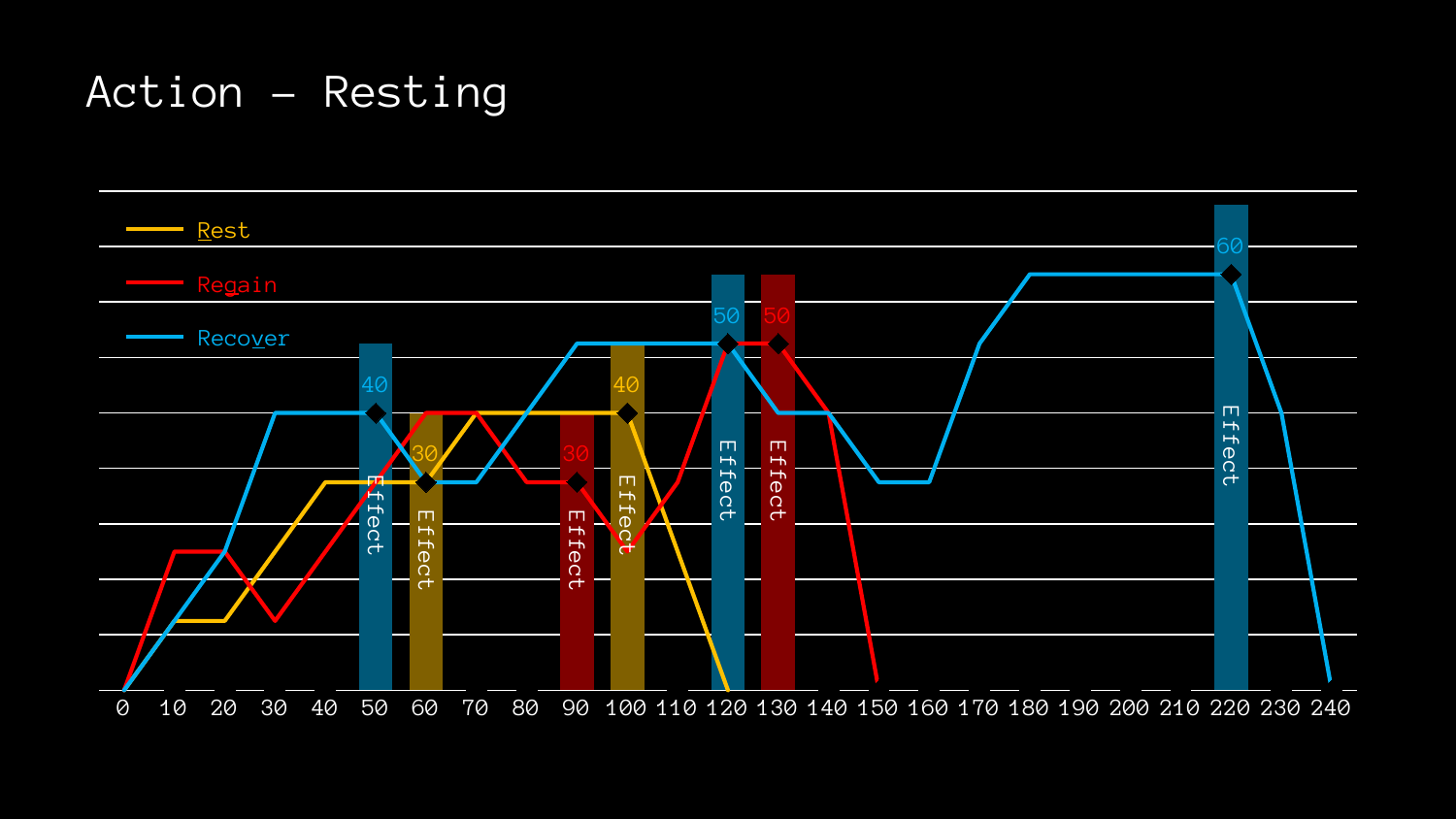

# Action - Resting

### Chart

| Category | Effect | 系列 1 | 系列 2 | 系列 3 | 列1 |
|---|---|---|---|---|---|
| 0 | None | 0.0 | 0.0 | 0.0 | None |
| 10 | None | 10.0 | 20.0 | 10.0 | 0.0 |
| 20 | None | 10.0 | 20.0 | 20.0 | 0.0 |
| 30 | None | 20.0 | 10.0 | 40.0 | 0.0 |
| 40 | None | 30.0 | 20.0 | 40.0 | 0.0 |
| 50 | 50.0 | 30.0 | 30.0 | 40.0 | 40.0 |
| 60 | 40.0 | 30.0 | 40.0 | 30.0 | 30.0 |
| 70 | None | 40.0 | 40.0 | 30.0 | 0.0 |
| 80 | None | 40.0 | 30.0 | 40.0 | 0.0 |
| 90 | 40.0 | 40.0 | 30.0 | 50.0 | 30.0 |
| 100 | 50.0 | 40.0 | 20.0 | 50.0 | 40.0 |
| 110 | None | 20.0 | 30.0 | 50.0 | 0.0 |
| 120 | 60.0 | 0.0 | 50.0 | 50.0 | 50.0 |
| 130 | 60.0 | None | 50.0 | 40.0 | 50.0 |
| 140 | None | None | 40.0 | 40.0 | 0.0 |
| 150 | None | None | 0.0 | 30.0 | 0.0 |
| 160 | None | None | None | 30.0 | 0.0 |
| 170 | None | None | None | 50.0 | 0.0 |
| 180 | None | None | None | 60.0 | 0.0 |
| 190 | None | None | None | 60.0 | 0.0 |
| 200 | None | None | None | 60.0 | 0.0 |
| 210 | None | None | None | 60.0 | 0.0 |
| 220 | 70.0 | None | None | 60.0 | 60.0 |
| 230 | None | None | None | 40.0 | 0.0 |
| 240 | None | None | None | 0.0 | 0.0 |
Rest
Regain
Recover